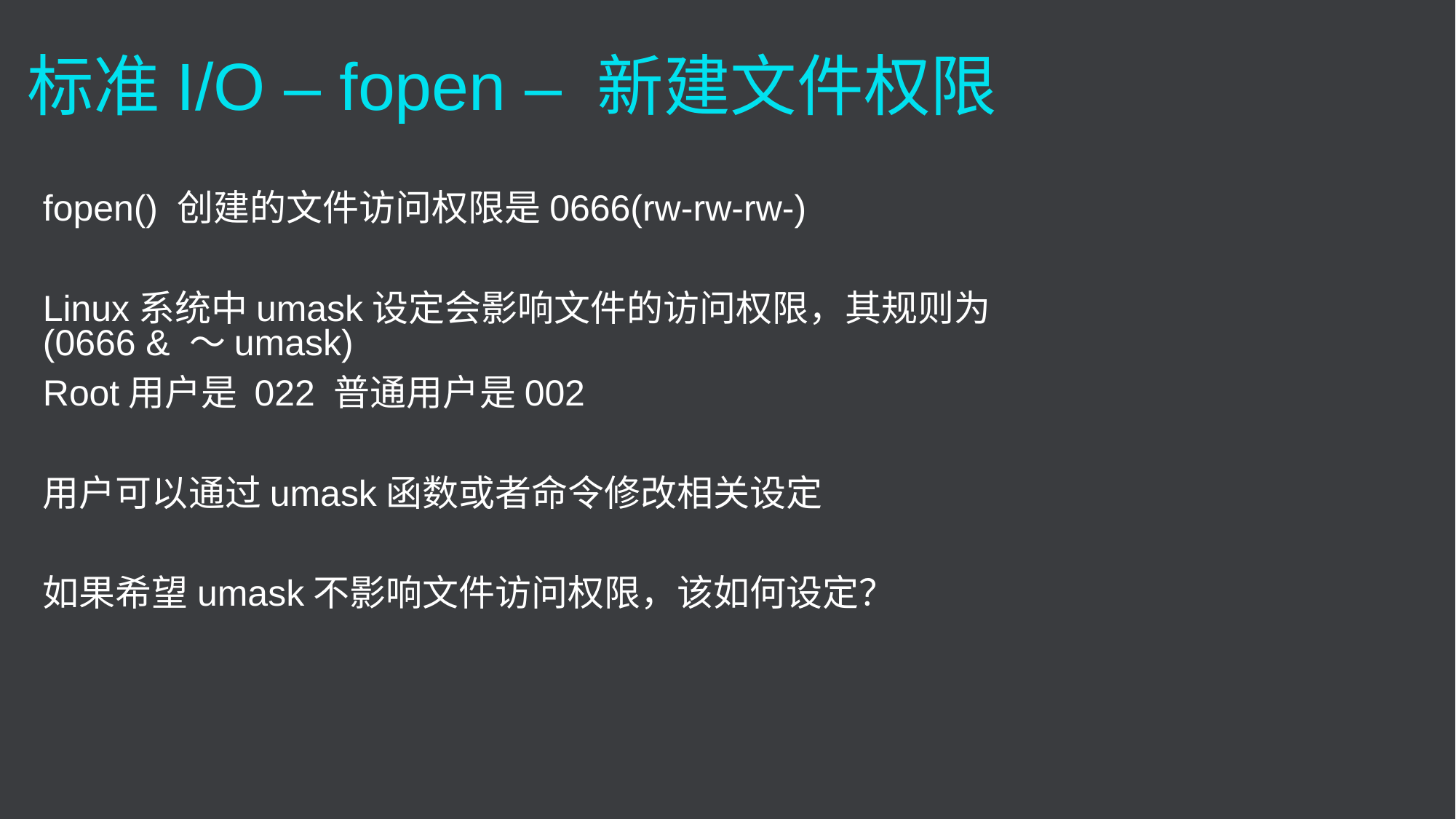

标准I/O – fopen – 新建文件权限
fopen() 创建的文件访问权限是0666(rw-rw-rw-)

Linux系统中umask设定会影响文件的访问权限，其规则为(0666 & ～umask)
Root用户是 022 普通用户是002

用户可以通过umask函数或者命令修改相关设定

如果希望umask不影响文件访问权限，该如何设定？